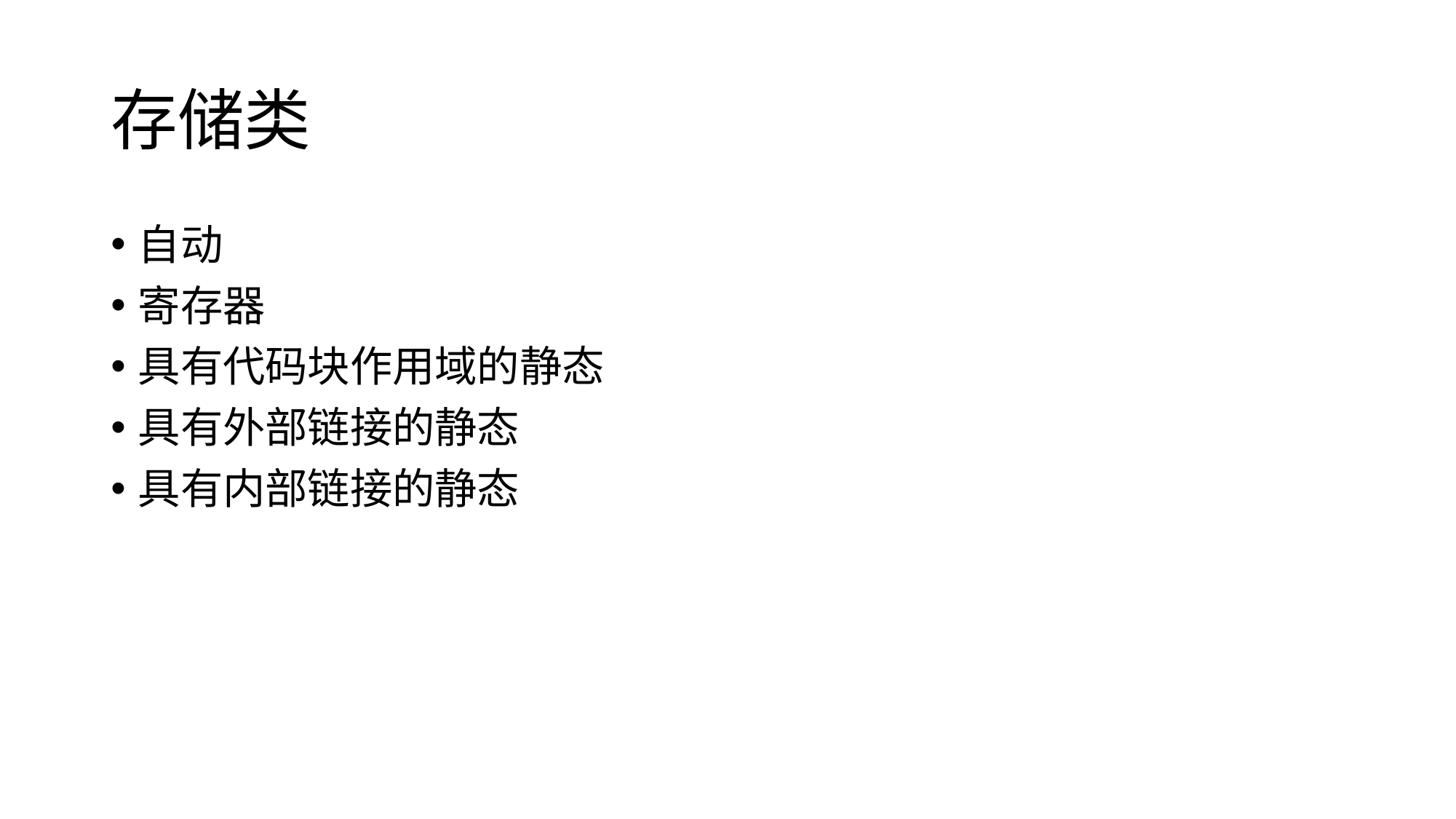

# 存储类
自动
寄存器
具有代码块作用域的静态
具有外部链接的静态
具有内部链接的静态